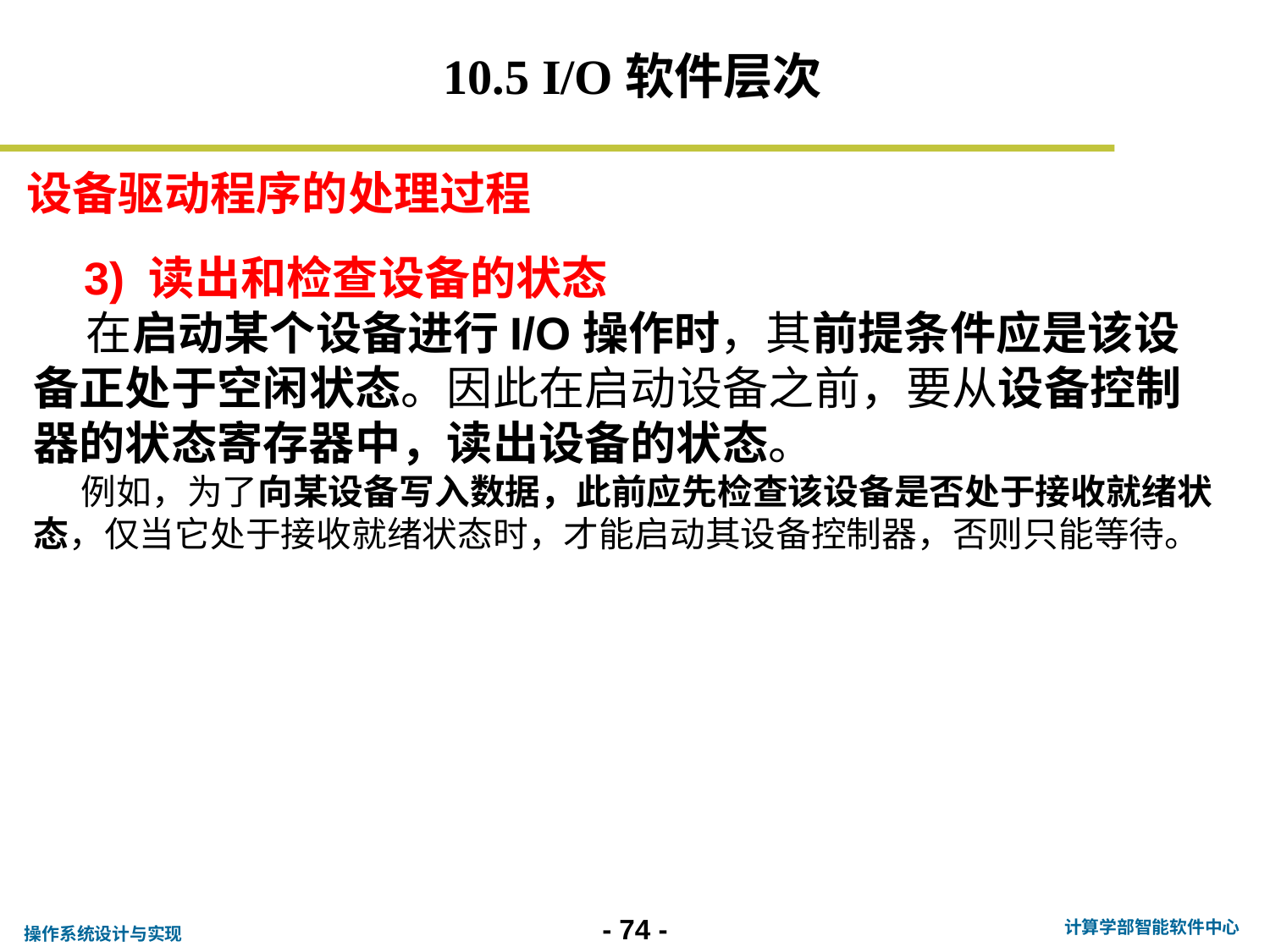

10.5 I/O软件层次
设备驱动程序的处理过程
    3) 读出和检查设备的状态
    在启动某个设备进行I/O操作时，其前提条件应是该设备正处于空闲状态。因此在启动设备之前，要从设备控制器的状态寄存器中，读出设备的状态。
     例如，为了向某设备写入数据，此前应先检查该设备是否处于接收就绪状态，仅当它处于接收就绪状态时，才能启动其设备控制器，否则只能等待。